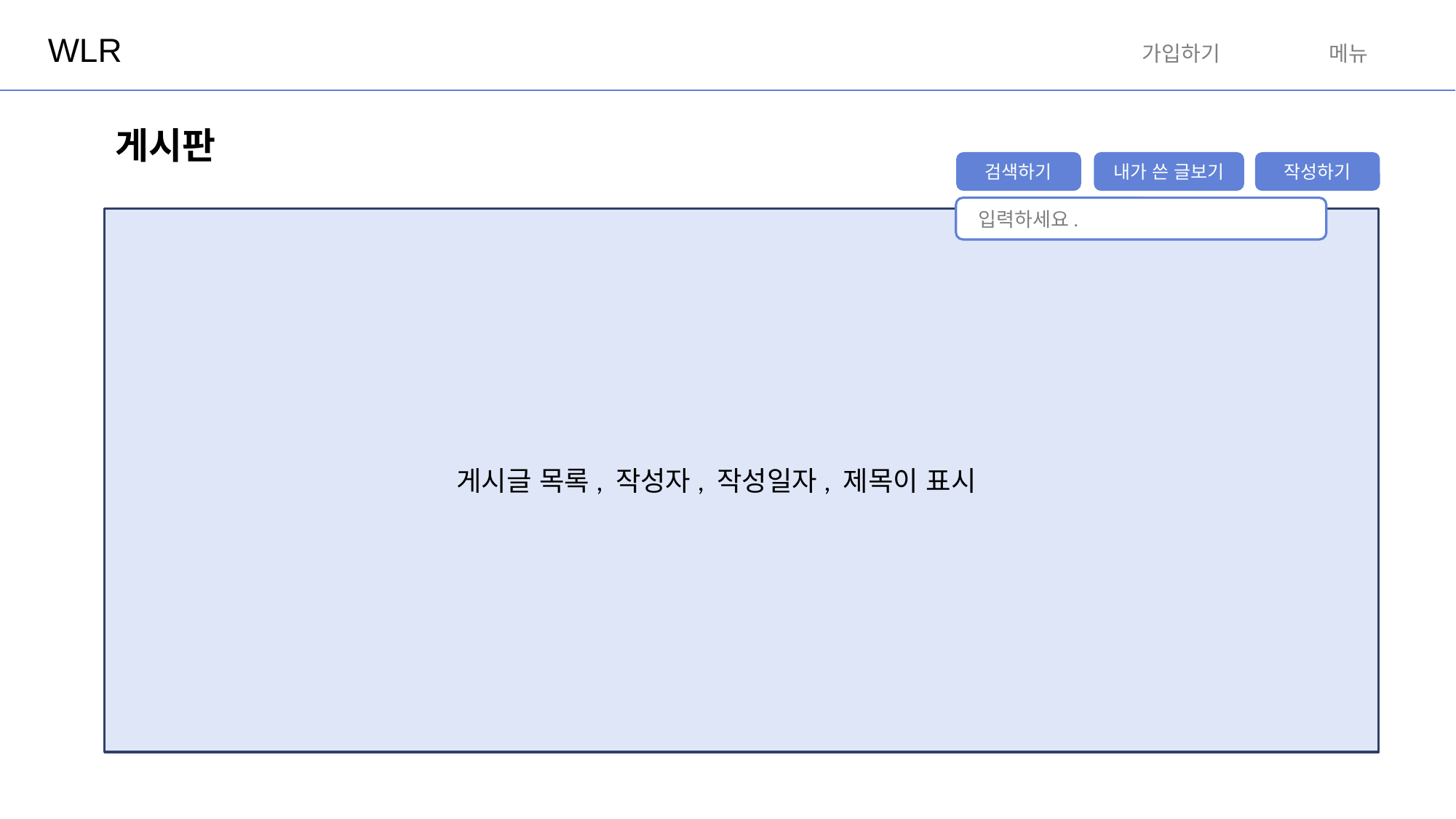

WLR
가입하기
메뉴
게시판
검색하기
내가 쓴 글보기
작성하기

입력하세요.

게시글 목록, 작성자, 작성일자, 제목이 표시